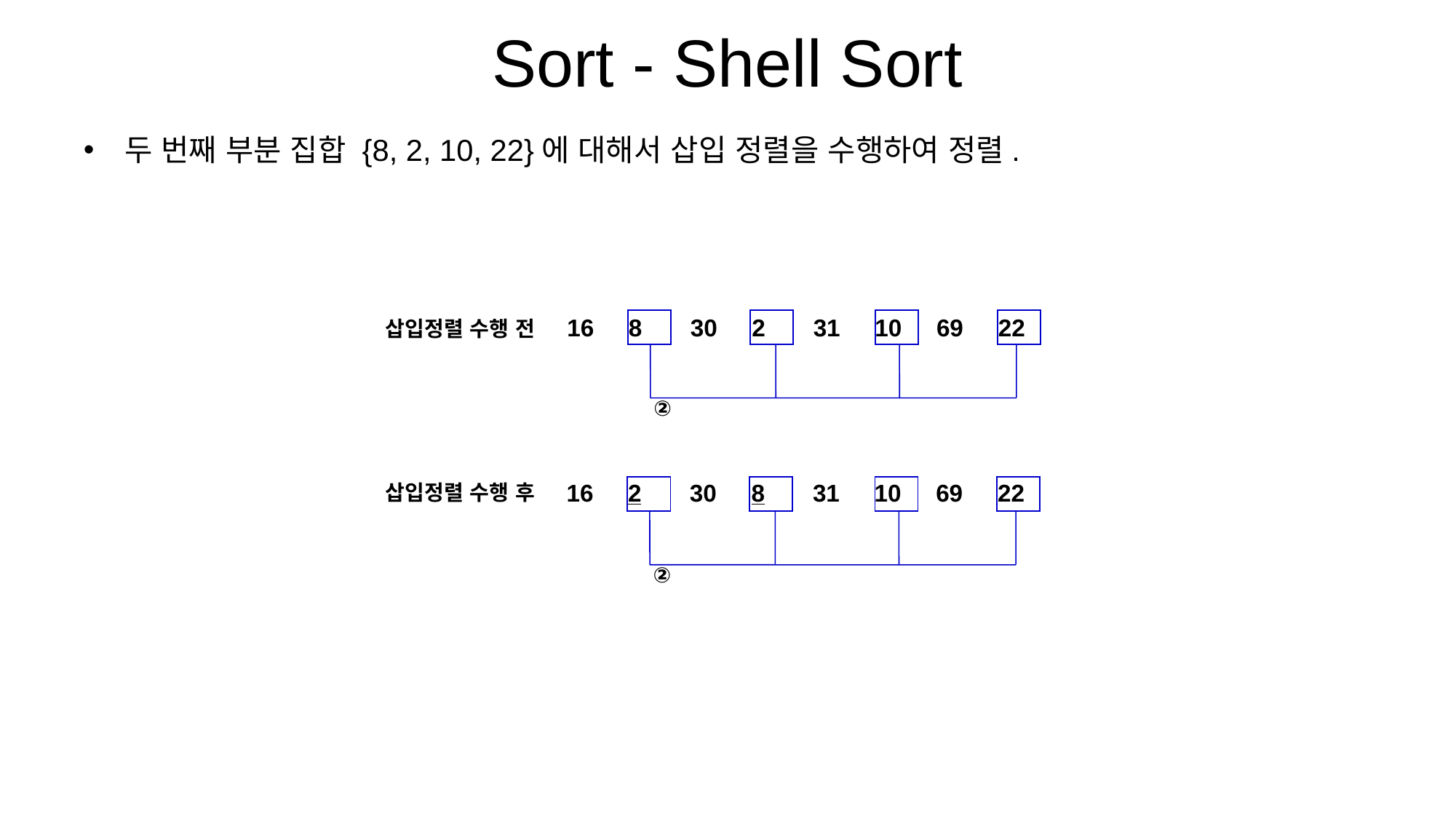

# Sort - Shell Sort
두 번째 부분 집합 {8, 2, 10, 22}에 대해서 삽입 정렬을 수행하여 정렬.

| 16 | 8 | 30 | 2 | 31 | 10 | 69 | 22 |
| --- | --- | --- | --- | --- | --- | --- | --- |

②

삽입정렬 수행 전
| 16 | 2 | 30 | 8 | 31 | 10 | 69 | 22 |
| --- | --- | --- | --- | --- | --- | --- | --- |
삽입정렬 수행 후

②